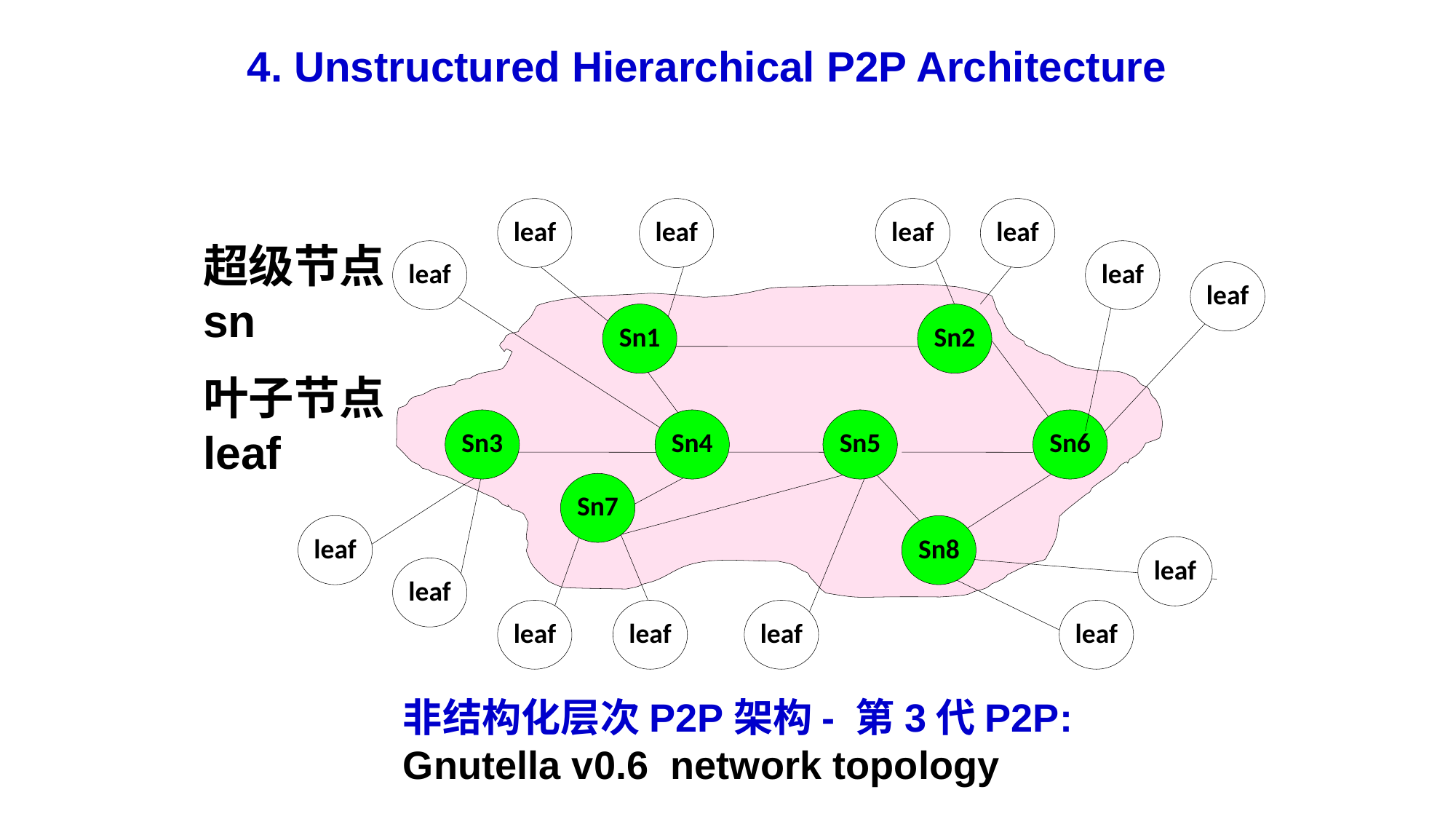

4. Unstructured Hierarchical P2P Architecture

leaf
leaf
leaf
leaf
超级节点sn
叶子节点leaf
leaf
leaf

leaf

Sn1
Sn2

Sn3
Sn4
Sn5
Sn6

Sn7

leaf

Sn8
leaf
leaf

leaf
leaf
leaf
leaf
非结构化层次P2P架构- 第3代P2P:
Gnutella v0.6  network topology